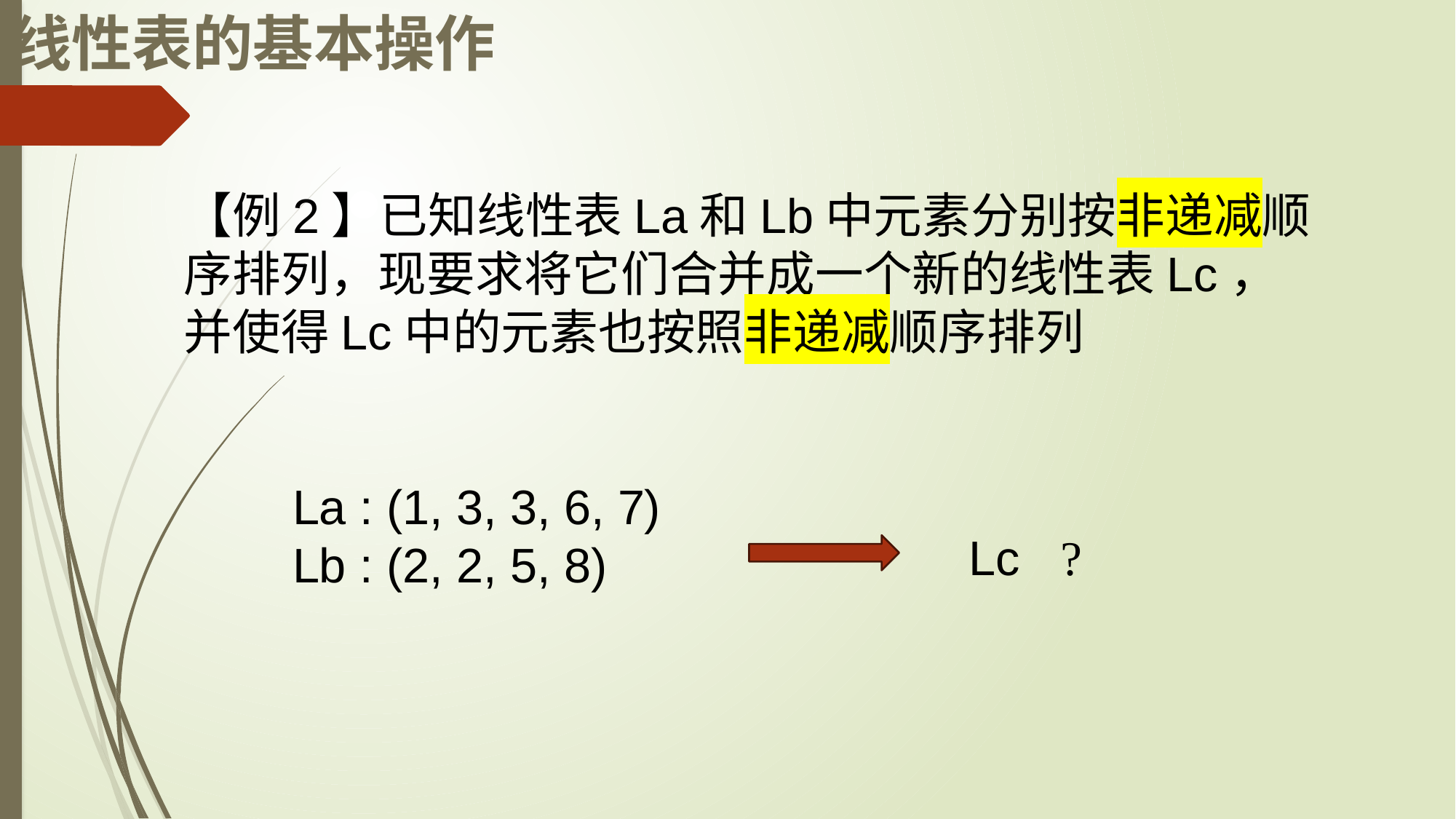

# 线性表的基本操作
【例2】已知线性表La和Lb中元素分别按非递减顺序排列，现要求将它们合并成一个新的线性表Lc，并使得Lc中的元素也按照非递减顺序排列

La : (1, 3, 3, 6, 7)
Lb : (2, 2, 5, 8)
Lc   ?